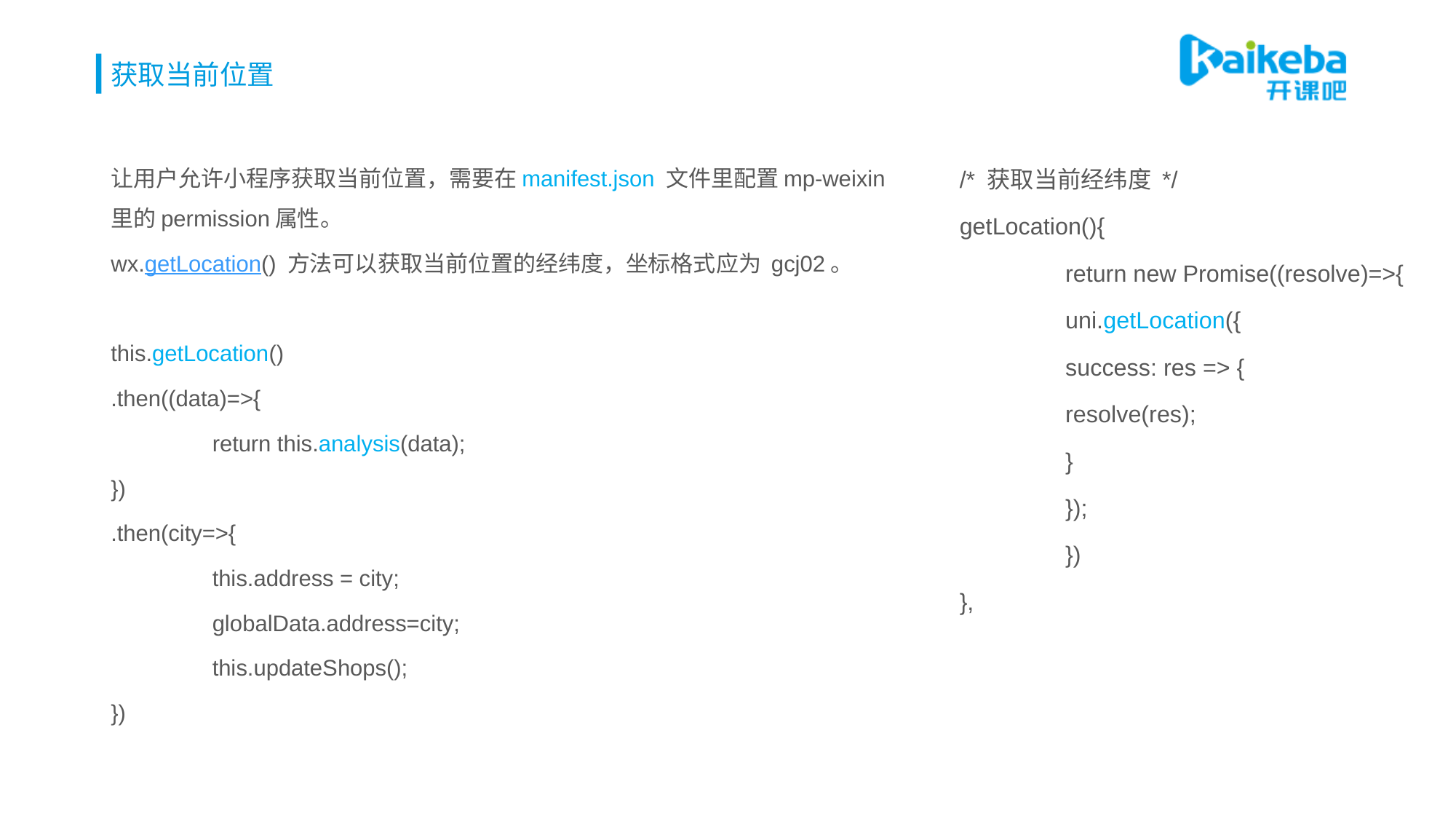

# 获取当前位置
让用户允许小程序获取当前位置，需要在manifest.json 文件里配置mp-weixin 里的permission属性。
wx.getLocation() 方法可以获取当前位置的经纬度，坐标格式应为 gcj02。

this.getLocation()
.then((data)=>{
	return this.analysis(data);
})
.then(city=>{
	this.address = city;
	globalData.address=city;
	this.updateShops();
})
/* 获取当前经纬度 */
getLocation(){
	return new Promise((resolve)=>{
		uni.getLocation({
			success: res => {
				resolve(res);
			}
		});
	})
},